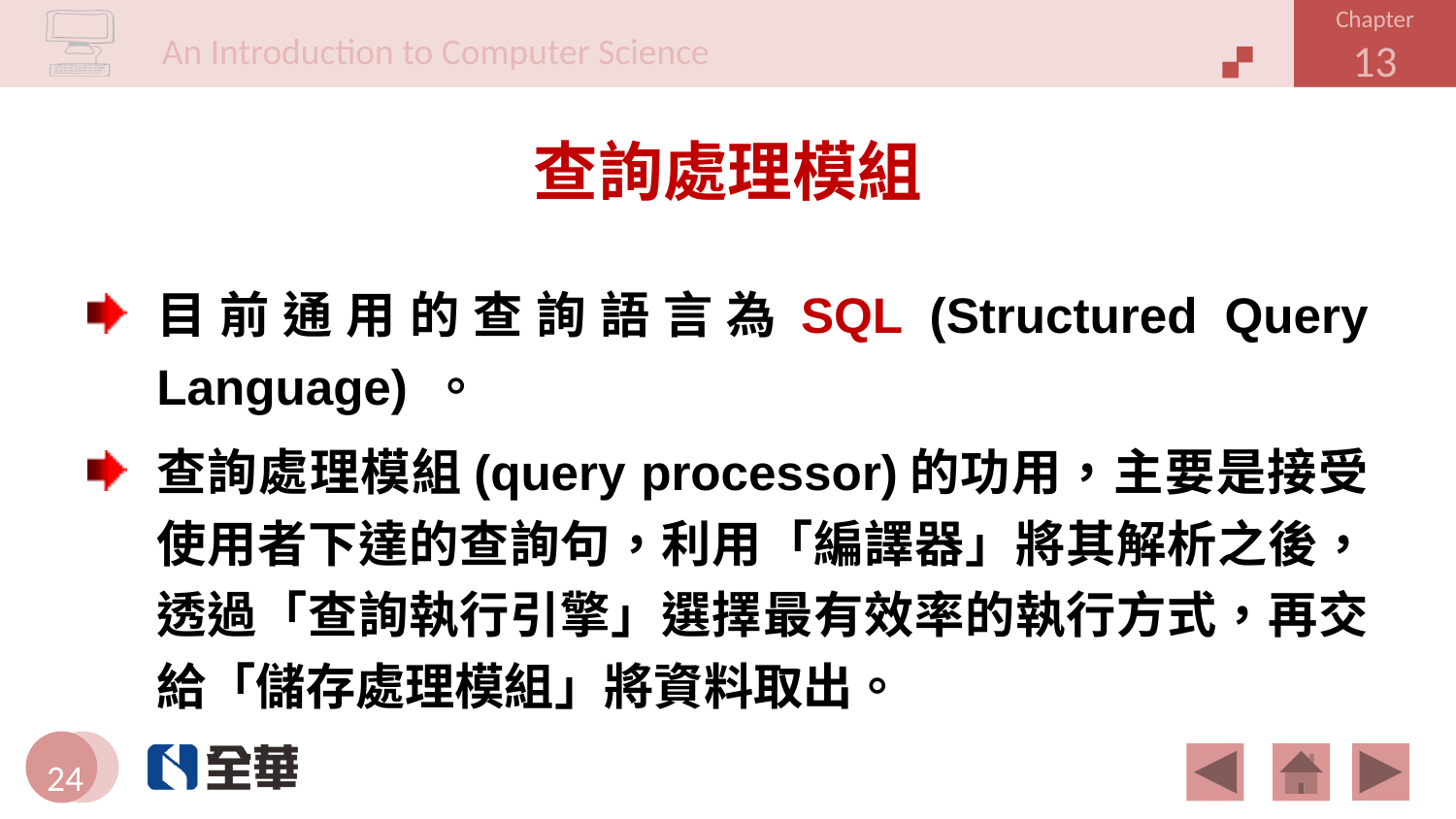

# 查詢處理模組
目前通用的查詢語言為SQL (Structured Query Language) 。
查詢處理模組(query processor)的功用，主要是接受使用者下達的查詢句，利用「編譯器」將其解析之後，透過「查詢執行引擎」選擇最有效率的執行方式，再交給「儲存處理模組」將資料取出。